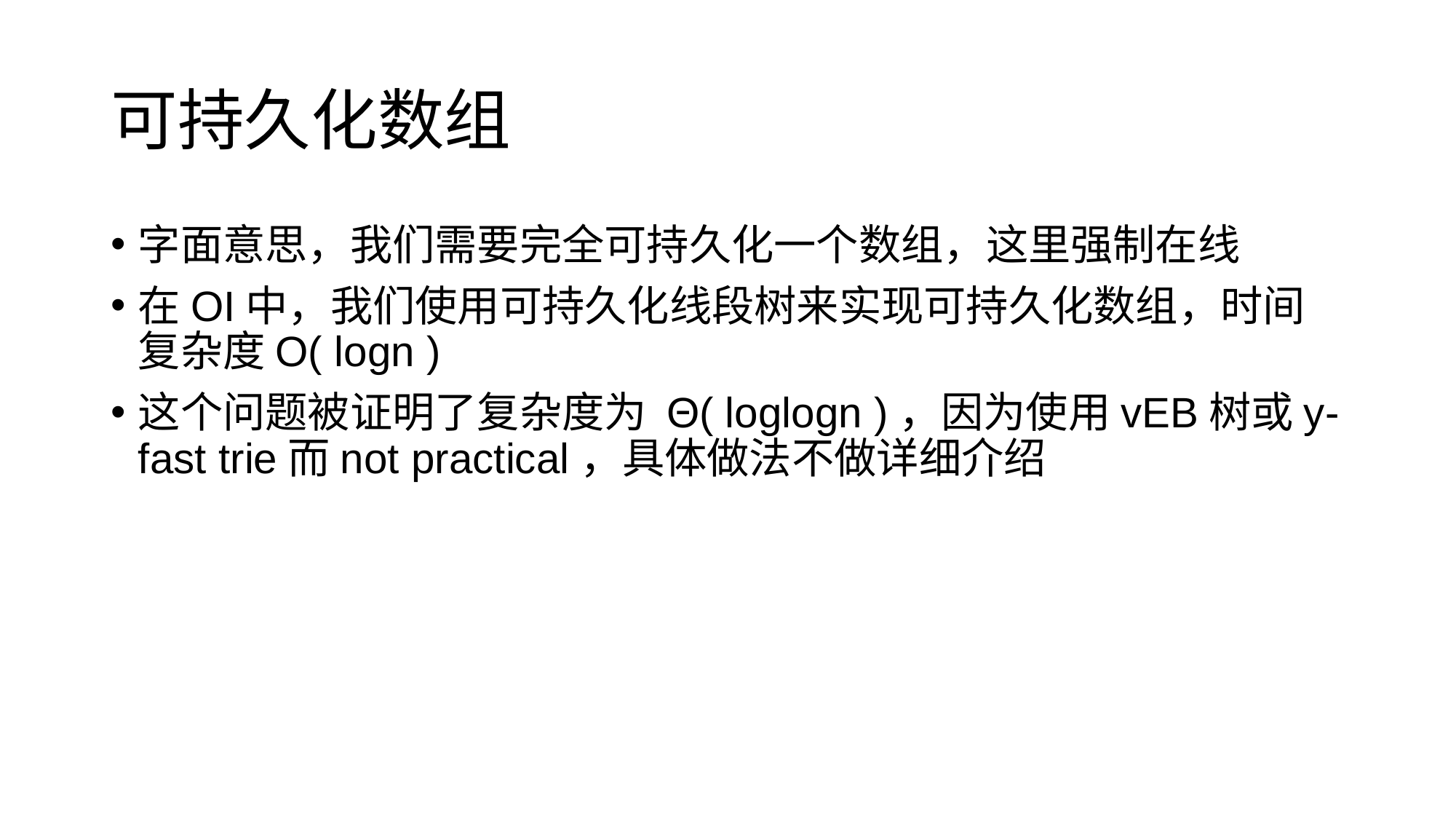

# 可持久化数组
字面意思，我们需要完全可持久化一个数组，这里强制在线
在OI中，我们使用可持久化线段树来实现可持久化数组，时间复杂度O( logn )
这个问题被证明了复杂度为 Θ( loglogn )，因为使用vEB树或y-fast trie而not practical，具体做法不做详细介绍